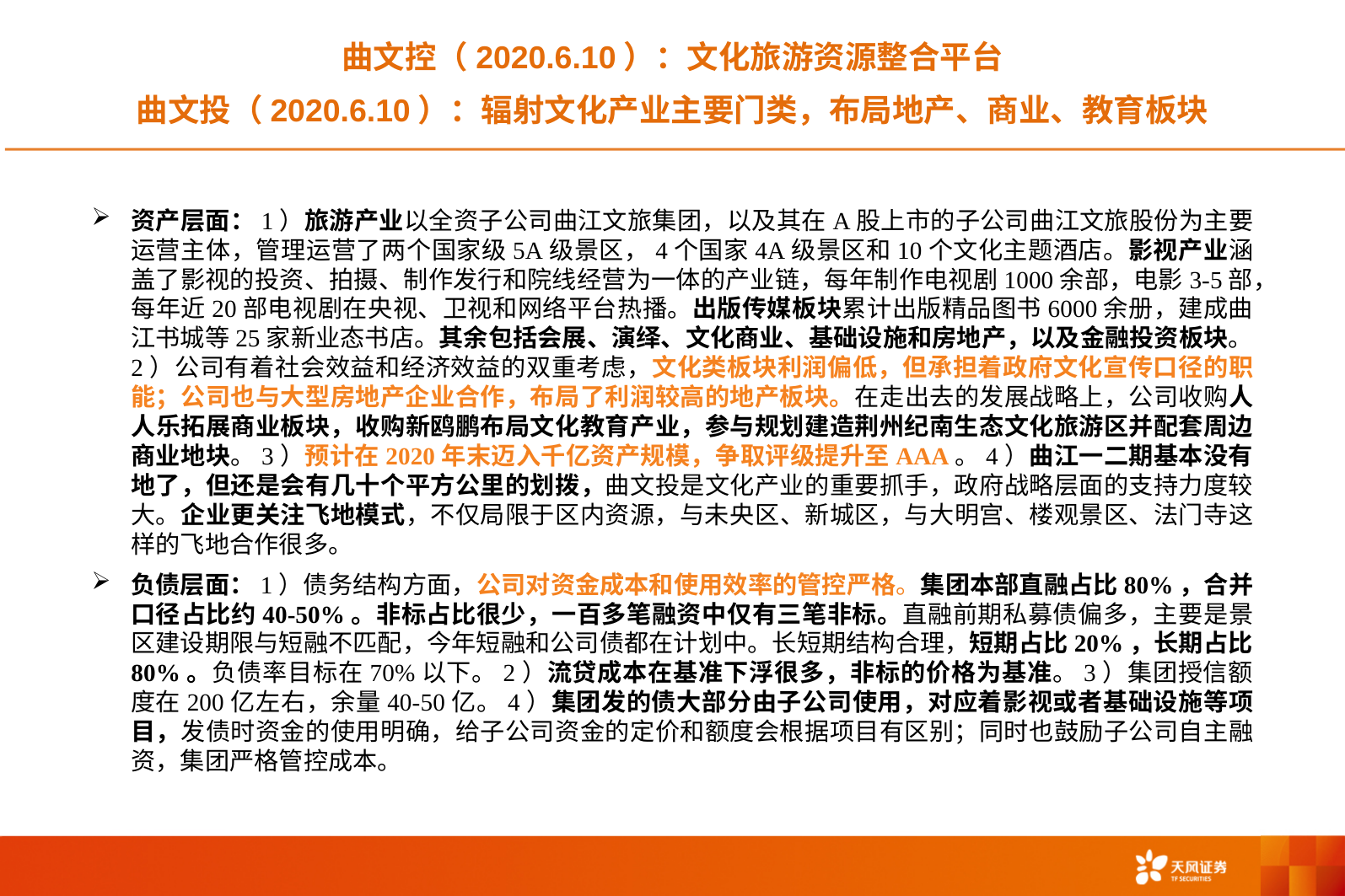

曲文控（2020.6.10）：文化旅游资源整合平台
曲文投（2020.6.10）：辐射文化产业主要门类，布局地产、商业、教育板块
资产层面：1）旅游产业以全资子公司曲江文旅集团，以及其在A股上市的子公司曲江文旅股份为主要运营主体，管理运营了两个国家级5A级景区，4个国家4A级景区和10个文化主题酒店。影视产业涵盖了影视的投资、拍摄、制作发行和院线经营为一体的产业链，每年制作电视剧1000余部，电影3-5部，每年近20部电视剧在央视、卫视和网络平台热播。出版传媒板块累计出版精品图书6000余册，建成曲江书城等25家新业态书店。其余包括会展、演绎、文化商业、基础设施和房地产，以及金融投资板块。2）公司有着社会效益和经济效益的双重考虑，文化类板块利润偏低，但承担着政府文化宣传口径的职能；公司也与大型房地产企业合作，布局了利润较高的地产板块。在走出去的发展战略上，公司收购人人乐拓展商业板块，收购新鸥鹏布局文化教育产业，参与规划建造荆州纪南生态文化旅游区并配套周边商业地块。3）预计在2020年末迈入千亿资产规模，争取评级提升至AAA。4）曲江一二期基本没有地了，但还是会有几十个平方公里的划拨，曲文投是文化产业的重要抓手，政府战略层面的支持力度较大。企业更关注飞地模式，不仅局限于区内资源，与未央区、新城区，与大明宫、楼观景区、法门寺这样的飞地合作很多。
负债层面：1）债务结构方面，公司对资金成本和使用效率的管控严格。集团本部直融占比80%，合并口径占比约40-50%。非标占比很少，一百多笔融资中仅有三笔非标。直融前期私募债偏多，主要是景区建设期限与短融不匹配，今年短融和公司债都在计划中。长短期结构合理，短期占比20%，长期占比80%。负债率目标在70%以下。2）流贷成本在基准下浮很多，非标的价格为基准。3）集团授信额度在200亿左右，余量40-50亿。4）集团发的债大部分由子公司使用，对应着影视或者基础设施等项目，发债时资金的使用明确，给子公司资金的定价和额度会根据项目有区别；同时也鼓励子公司自主融资，集团严格管控成本。
18